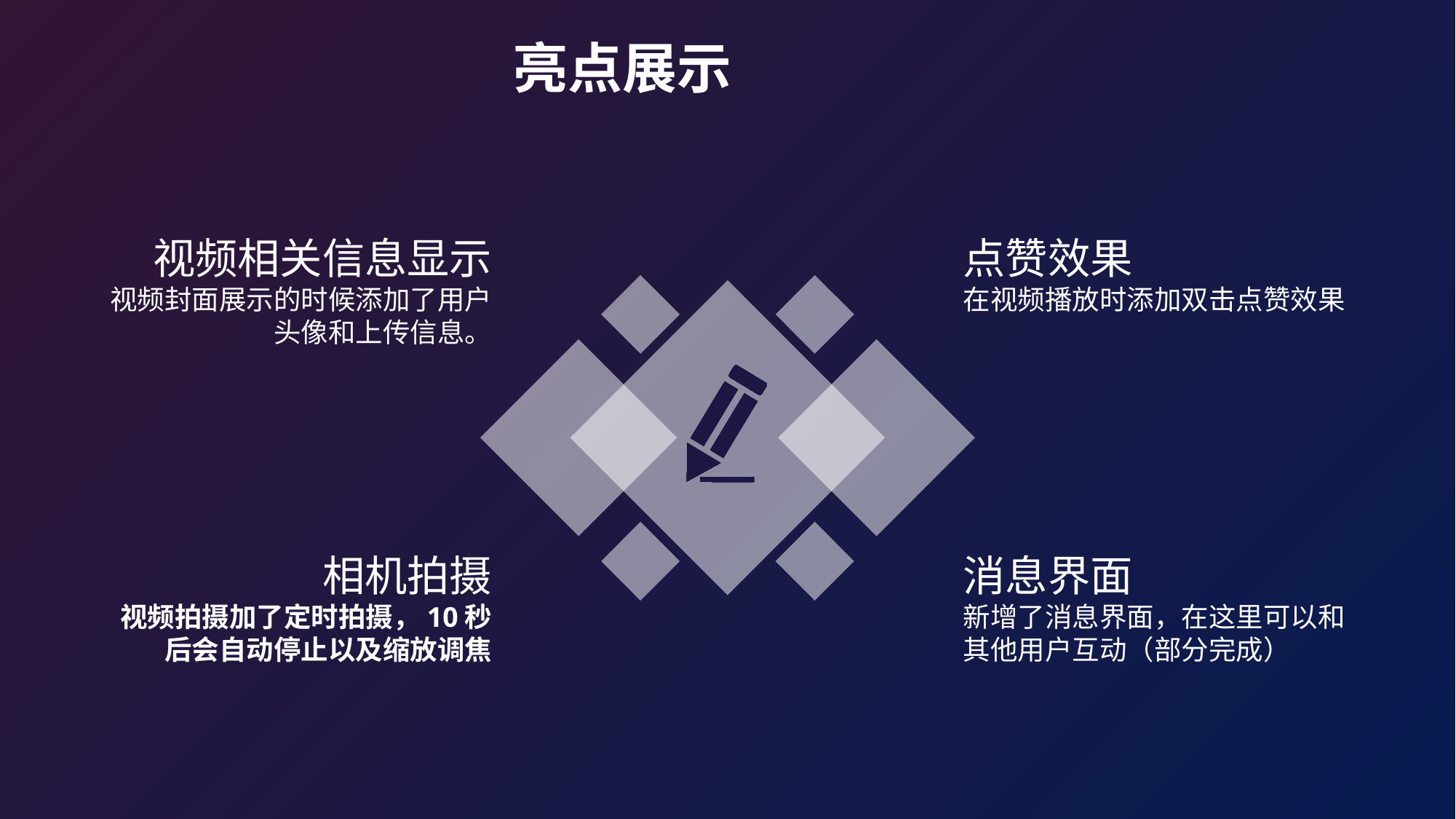

亮点展示
视频相关信息显示
视频封面展示的时候添加了用户头像和上传信息。
点赞效果
在视频播放时添加双击点赞效果

相机拍摄
视频拍摄加了定时拍摄，10秒后会自动停止以及缩放调焦
消息界面
新增了消息界面，在这里可以和其他用户互动（部分完成）